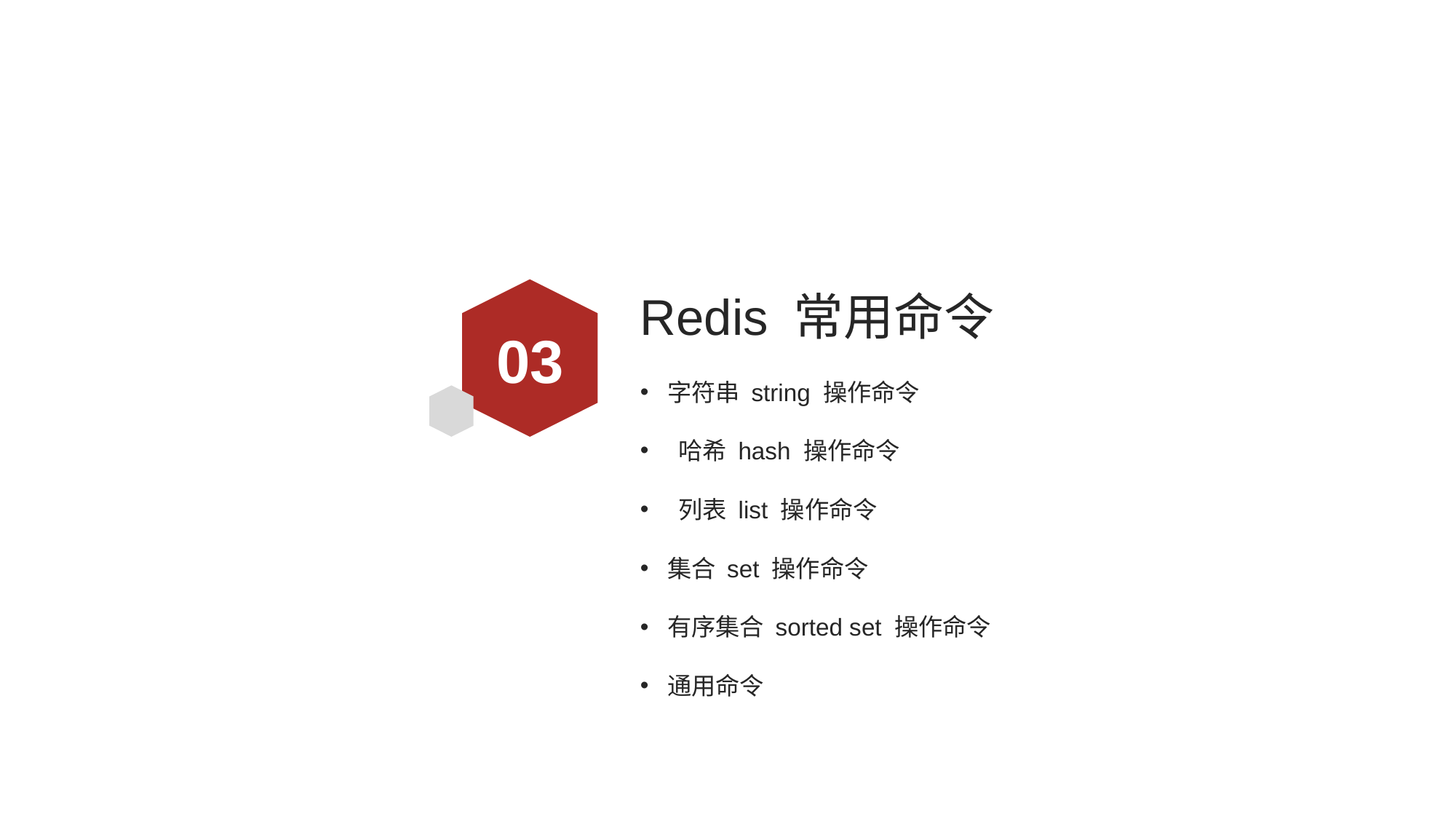

# Redis 常用命令
03
字符串 string 操作命令
 哈希 hash 操作命令
 列表 list 操作命令
集合 set 操作命令
有序集合 sorted set 操作命令
通用命令